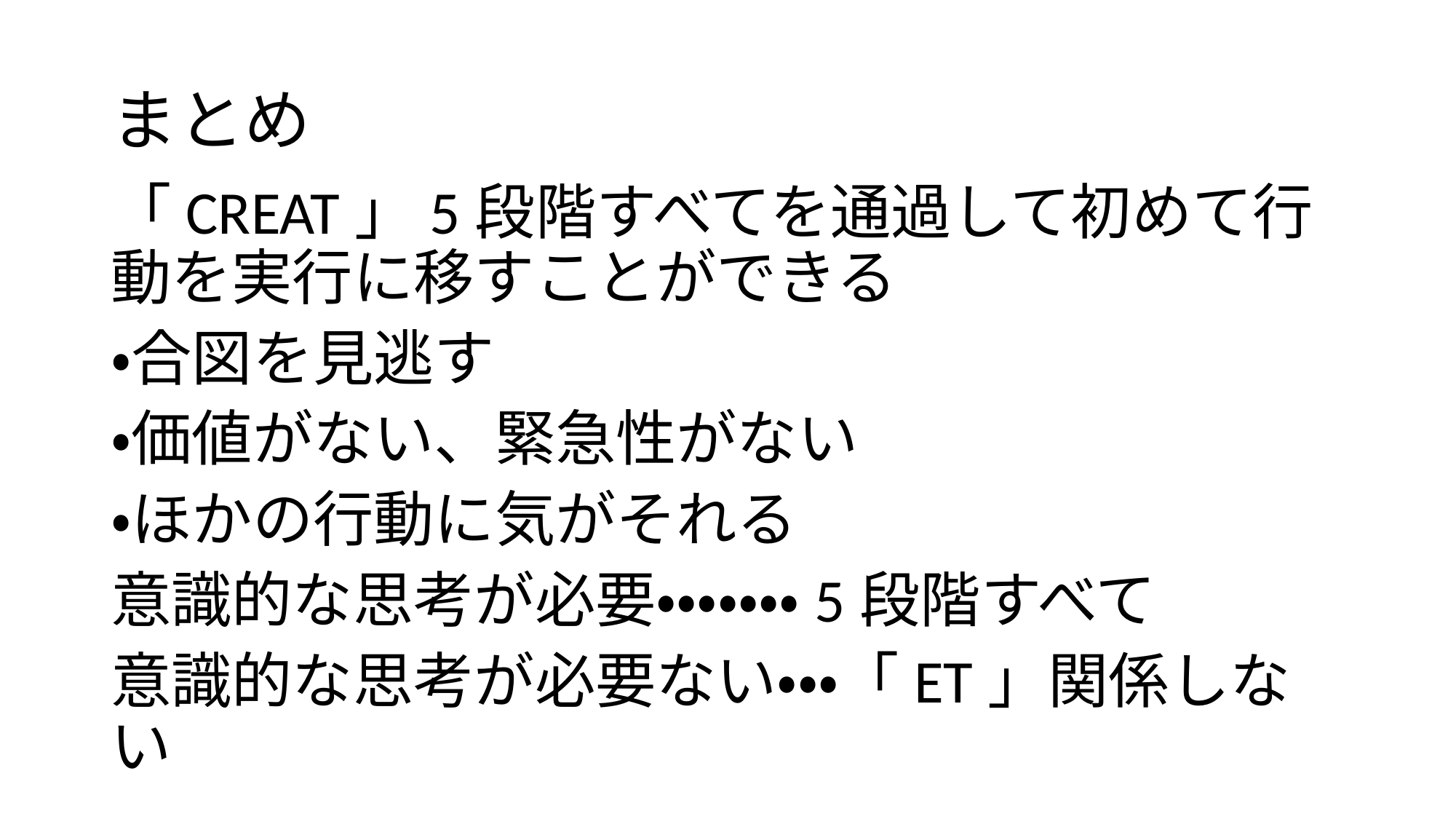

# まとめ
「CREAT」5段階すべてを通過して初めて行動を実行に移すことができる
・合図を見逃す
・価値がない、緊急性がない
・ほかの行動に気がそれる
意識的な思考が必要・・・・・・・5段階すべて
意識的な思考が必要ない・・・「ET」関係しない